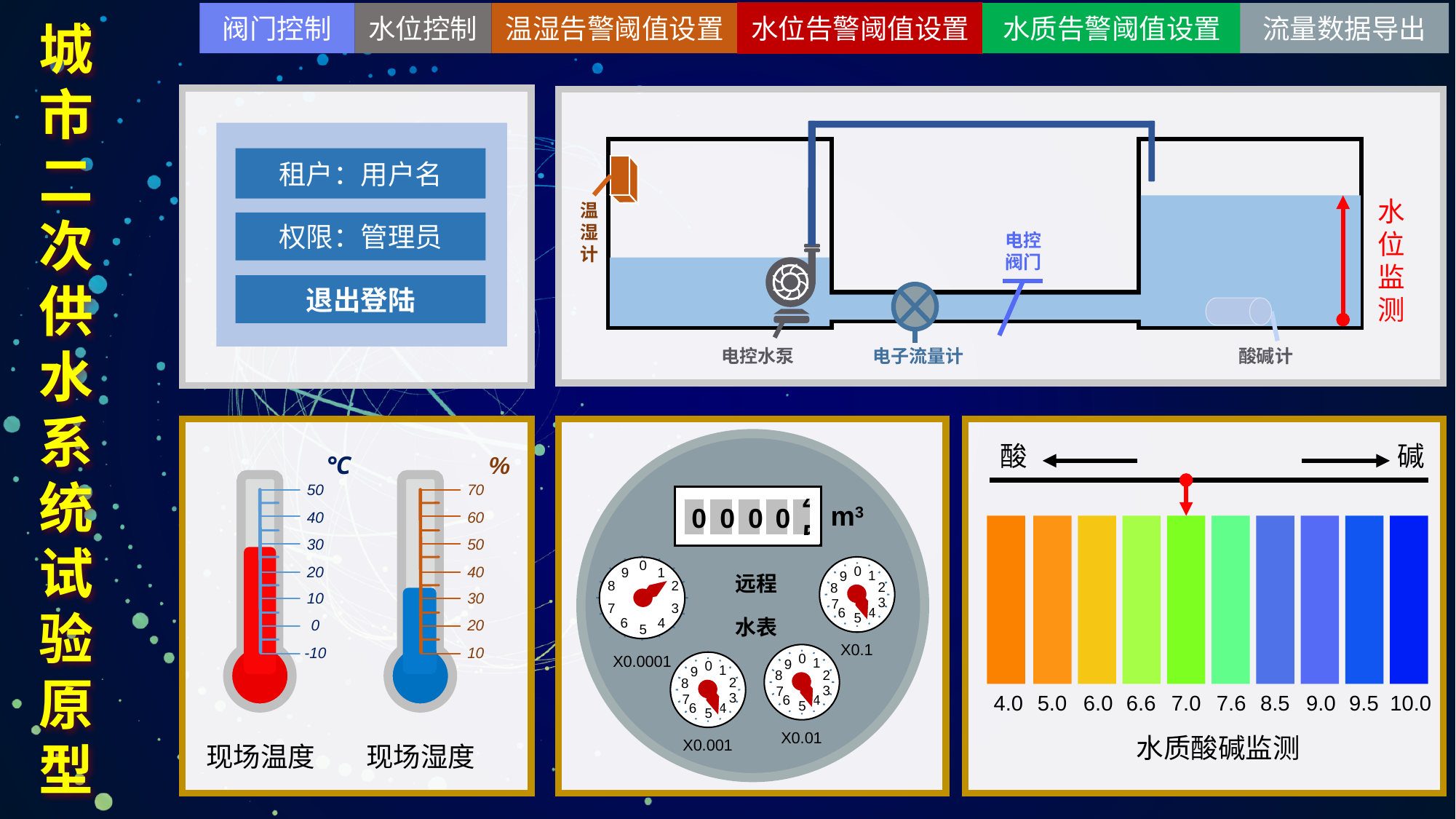

阀门控制
水位控制
温湿告警阈值设置
水位告警阈值设置
水质告警阈值设置
流量数据导出
城市二次供水系统试验原型

租户：用户名
权限：管理员
退出登陆

水
位
监
测
温
湿
计

电控阀门

电控水泵
电子流量计
酸碱计

m3
0
0
0
0
4
5
0

9
1
8
2

3
7
6
4
5
X0.0001

0
1

9
2
8

3
7

6
4
5
X0.1
远程水表

0
1

9
2
8

3
7

6
4
5
X0.01

0
1

9
2
8

3
7

6
4
5
X0.001
酸
碱
℃

50
40
30

20
10
0
-10

%

70
60
50
40
30

20
10

现场温度
现场湿度

4.0
5.0
6.0
6.6
7.0
7.6
8.5
9.0
9.5
10.0
水质酸碱监测